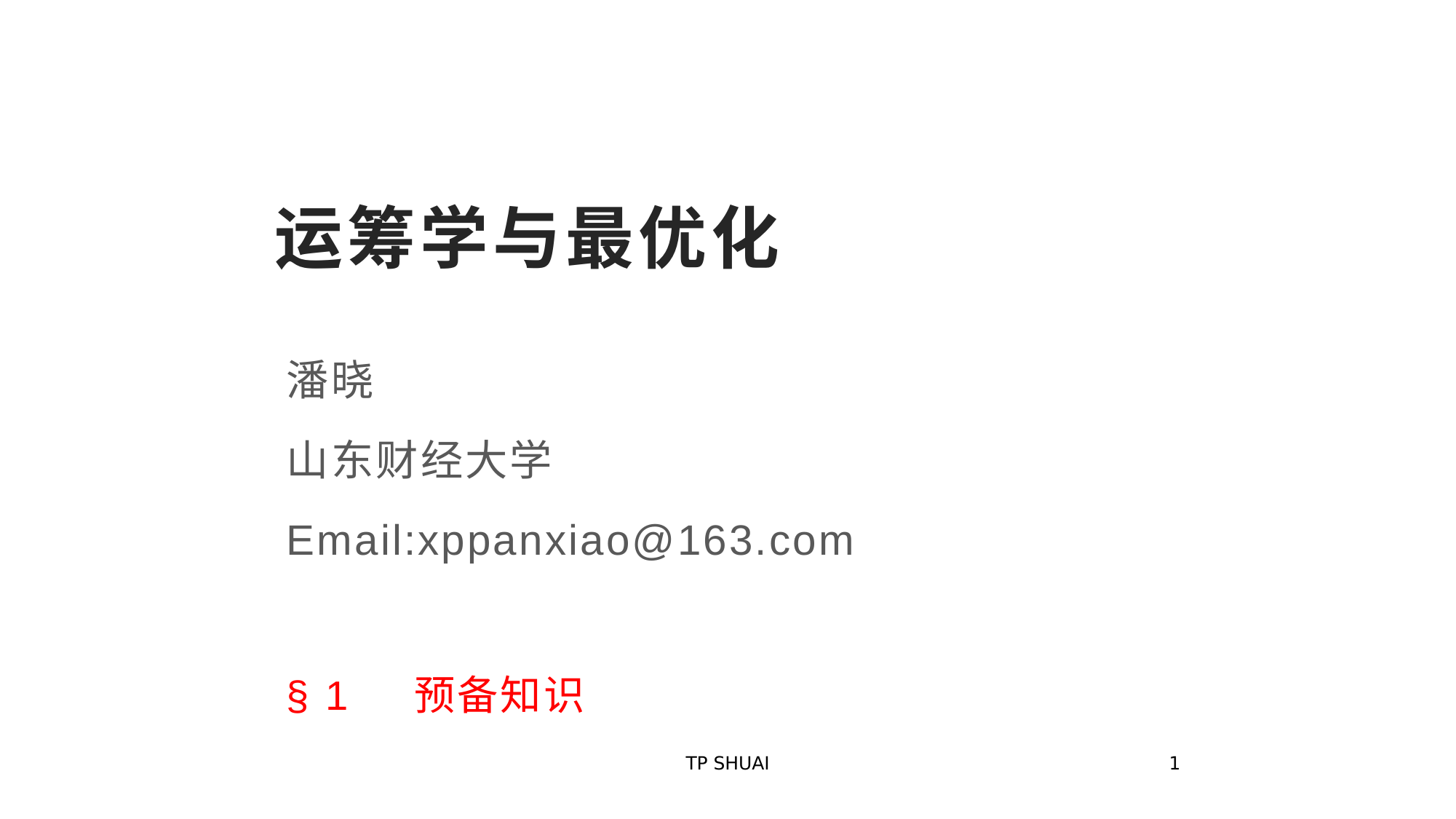

运筹学与最优化
潘晓
山东财经大学
Email:xppanxiao@163.com

§ 1    预备知识
TP SHUAI
1